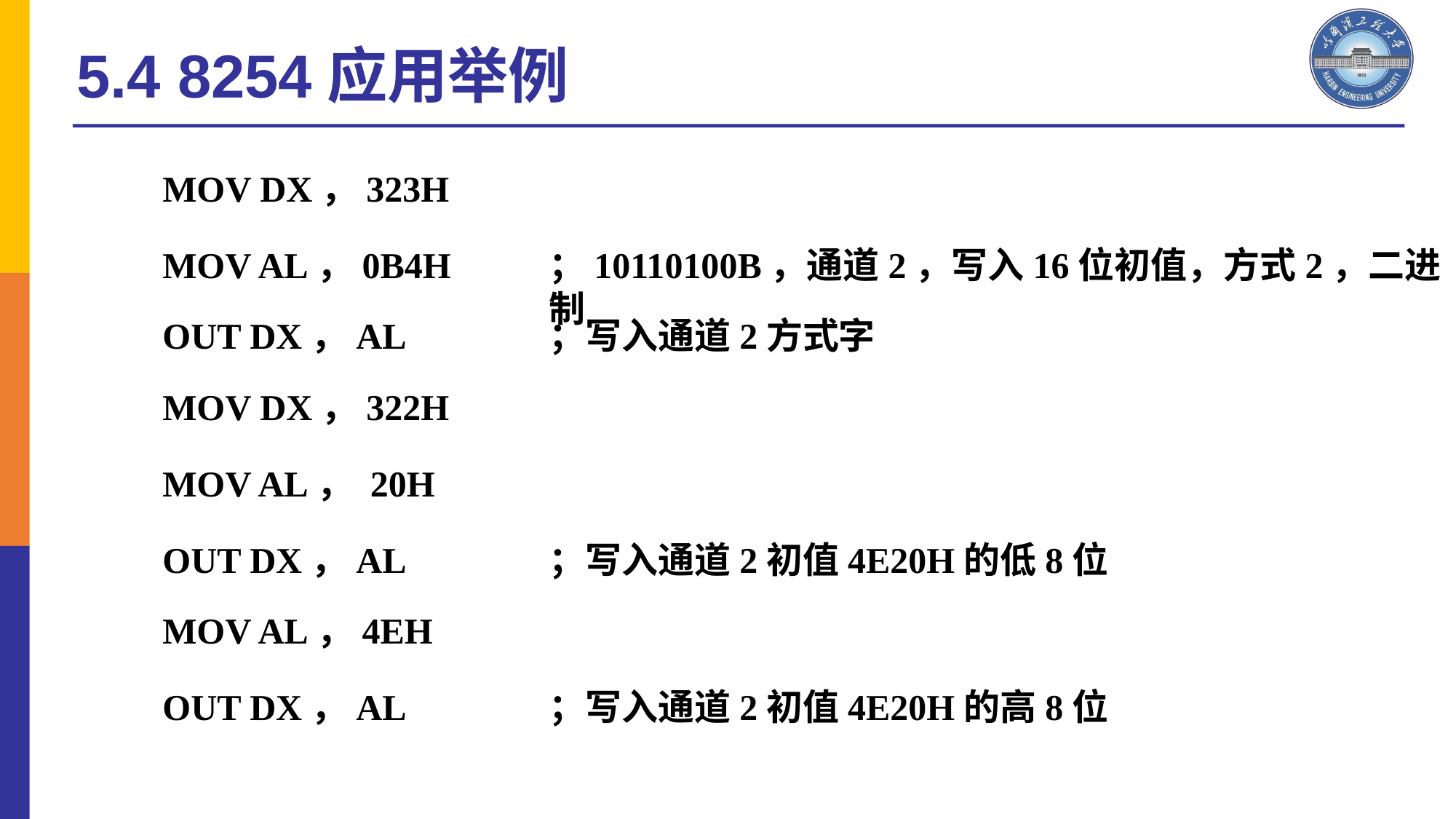

5.4 8254应用举例
MOV DX，323H

MOV AL，0B4H

；10110100B，通道2，写入16位初值，方式2，二进制
OUT DX，AL

；写入通道2方式字

MOV DX，322H

MOV AL， 20H

OUT DX，AL

；写入通道2初值4E20H的低8位

MOV AL，4EH

OUT DX，AL

；写入通道2初值4E20H的高8位